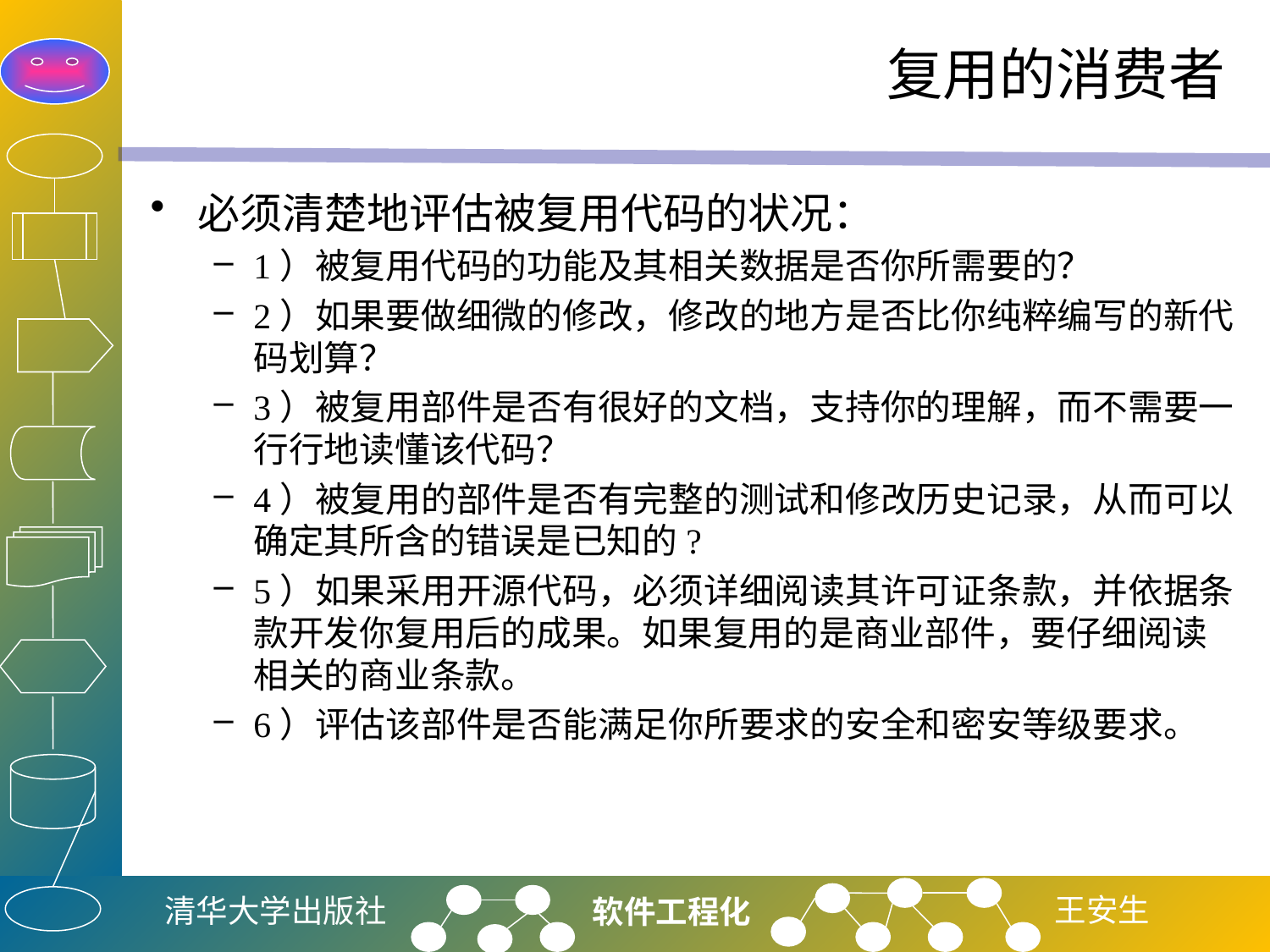

# 复用的消费者
必须清楚地评估被复用代码的状况：
1）被复用代码的功能及其相关数据是否你所需要的？
2）如果要做细微的修改，修改的地方是否比你纯粹编写的新代码划算？
3）被复用部件是否有很好的文档，支持你的理解，而不需要一行行地读懂该代码？
4）被复用的部件是否有完整的测试和修改历史记录，从而可以确定其所含的错误是已知的?
5）如果采用开源代码，必须详细阅读其许可证条款，并依据条款开发你复用后的成果。如果复用的是商业部件，要仔细阅读相关的商业条款。
6）评估该部件是否能满足你所要求的安全和密安等级要求。